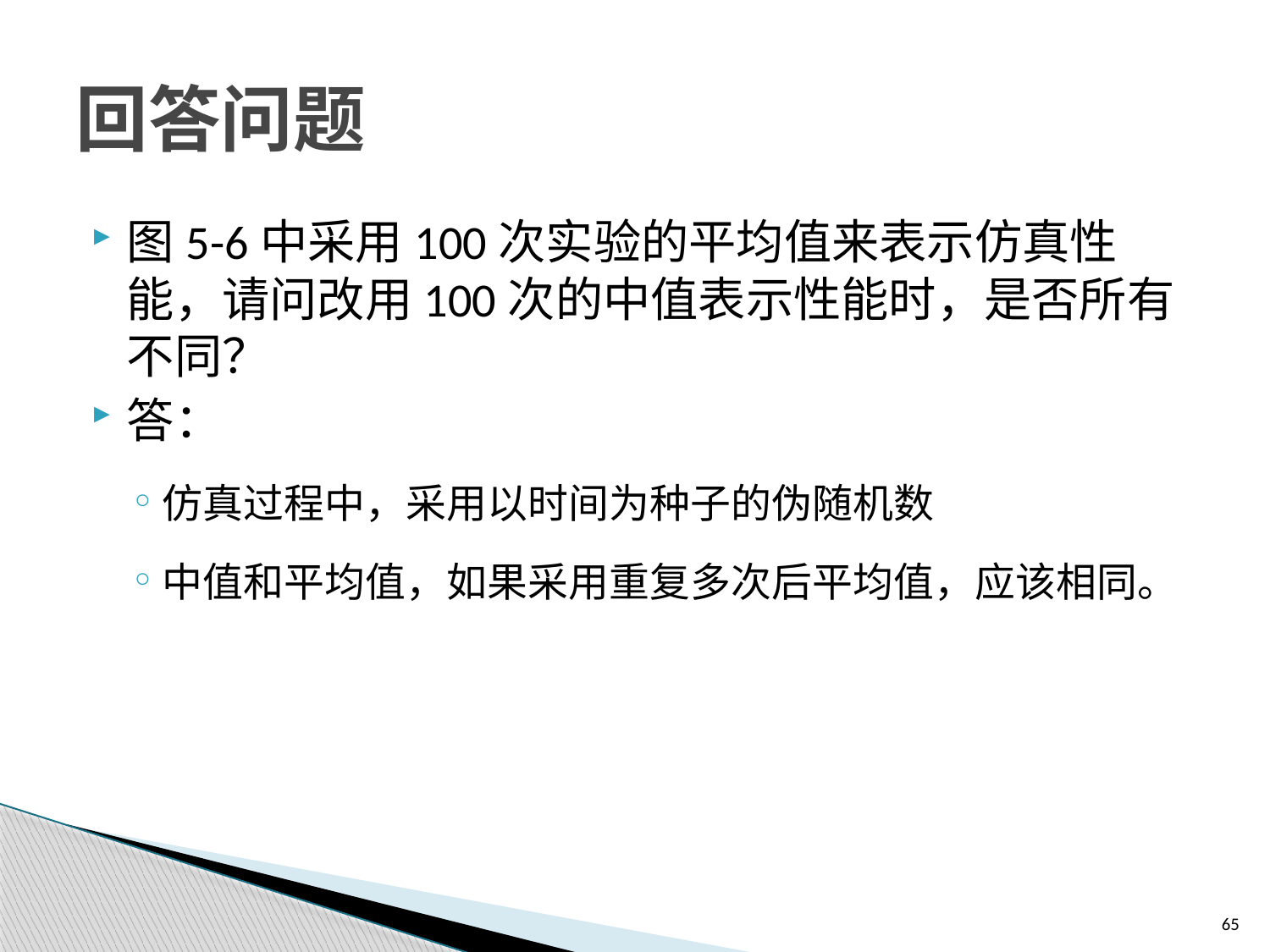

# 回答问题
图5-6中采用100次实验的平均值来表示仿真性能，请问改用100次的中值表示性能时，是否所有不同？
答：
仿真过程中，采用以时间为种子的伪随机数
中值和平均值，如果采用重复多次后平均值，应该相同。
65